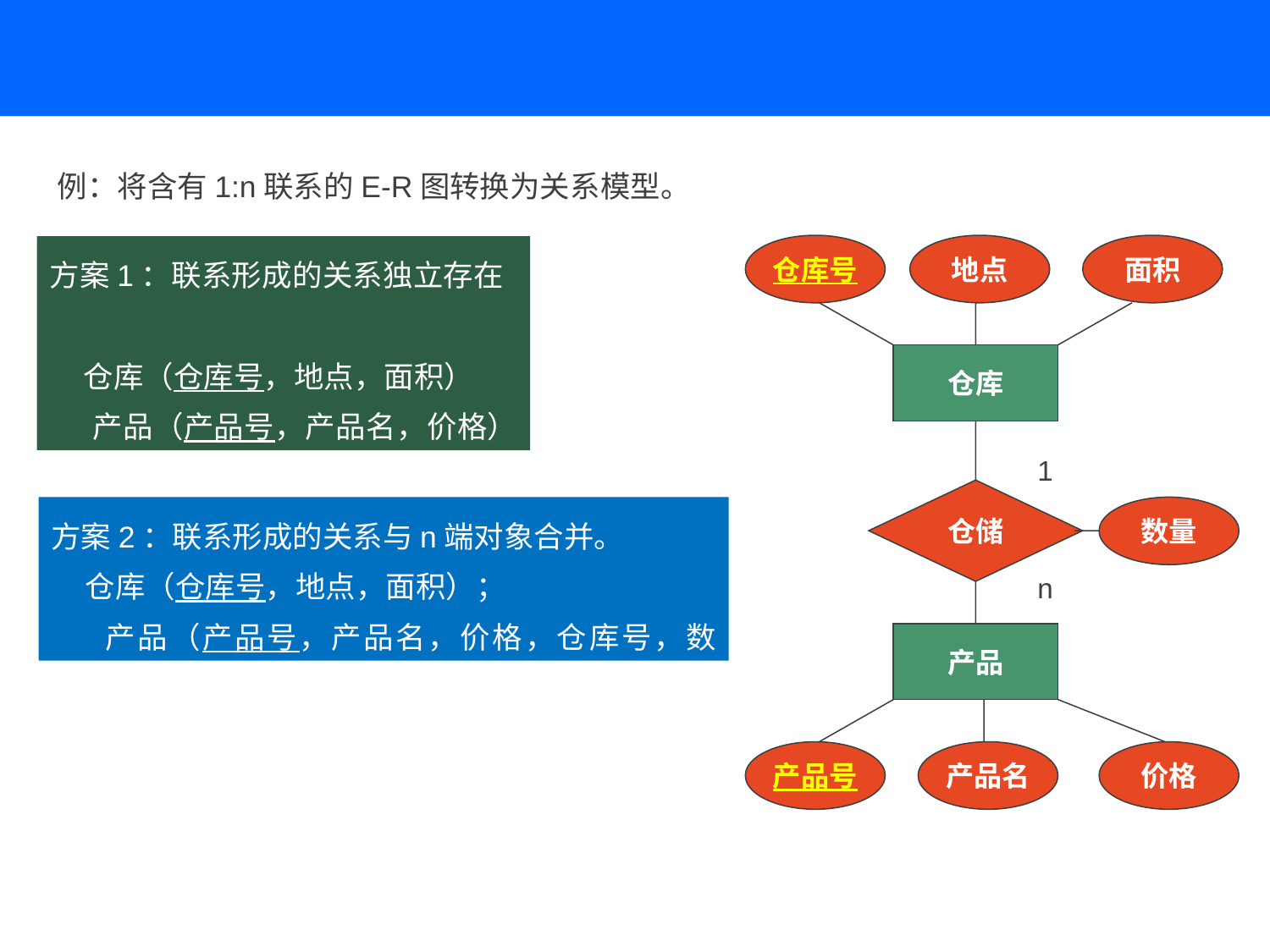

例：将含有1:n联系的E-R图转换为关系模型。

仓库号
地点
面积

仓库

1
仓储
数量

n

产品

产品号
产品名
价格
方案1：联系形成的关系独立存在
    仓库（仓库号，地点，面积）
     产品（产品号，产品名，价格）
     仓储（产品号，仓库号，数量）
方案2：联系形成的关系与n端对象合并。
    仓库（仓库号，地点，面积）；
     产品（产品号，产品名，价格，仓库号，数量）